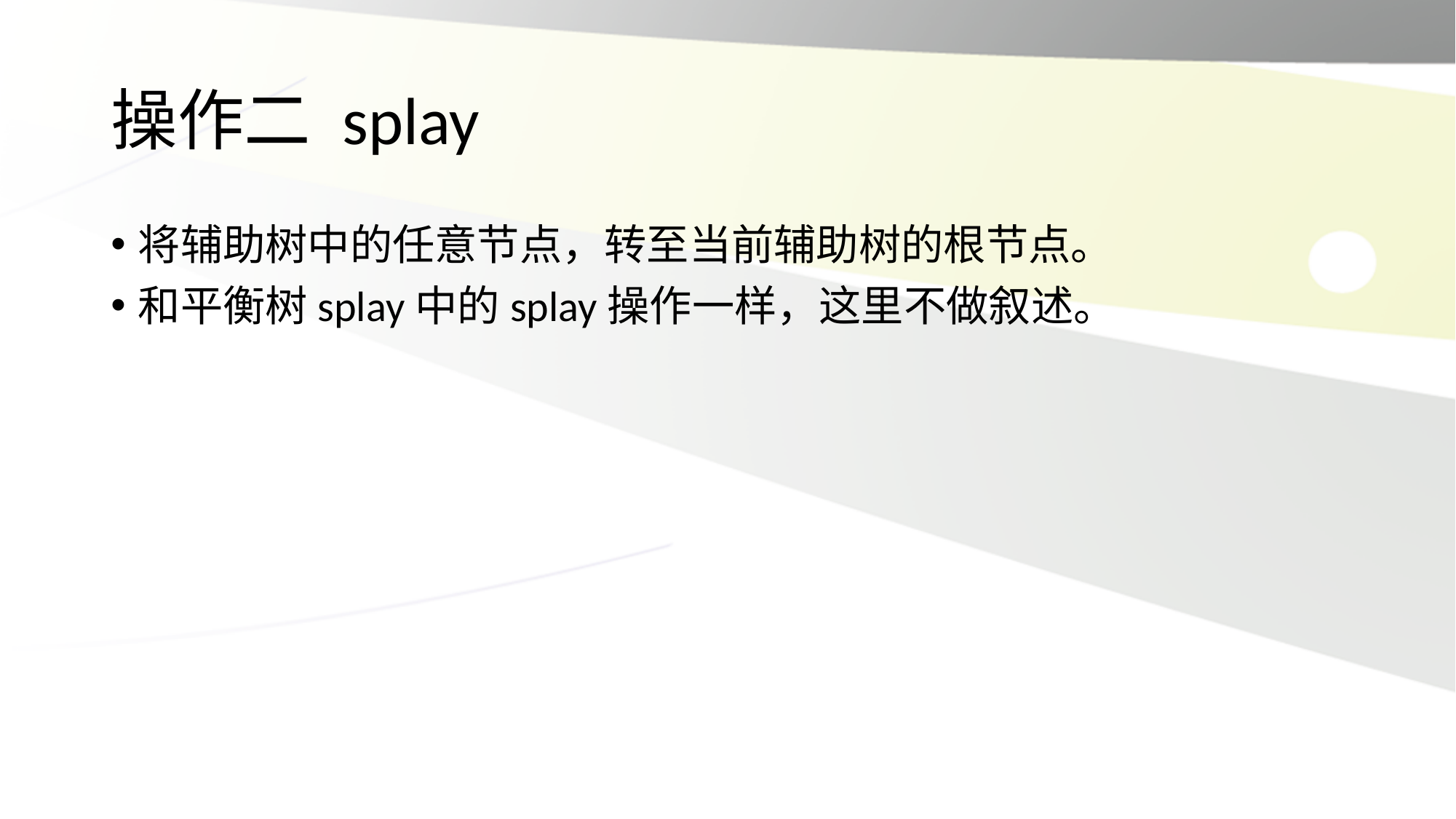

# 操作二 splay
将辅助树中的任意节点，转至当前辅助树的根节点。
和平衡树splay中的splay操作一样，这里不做叙述。